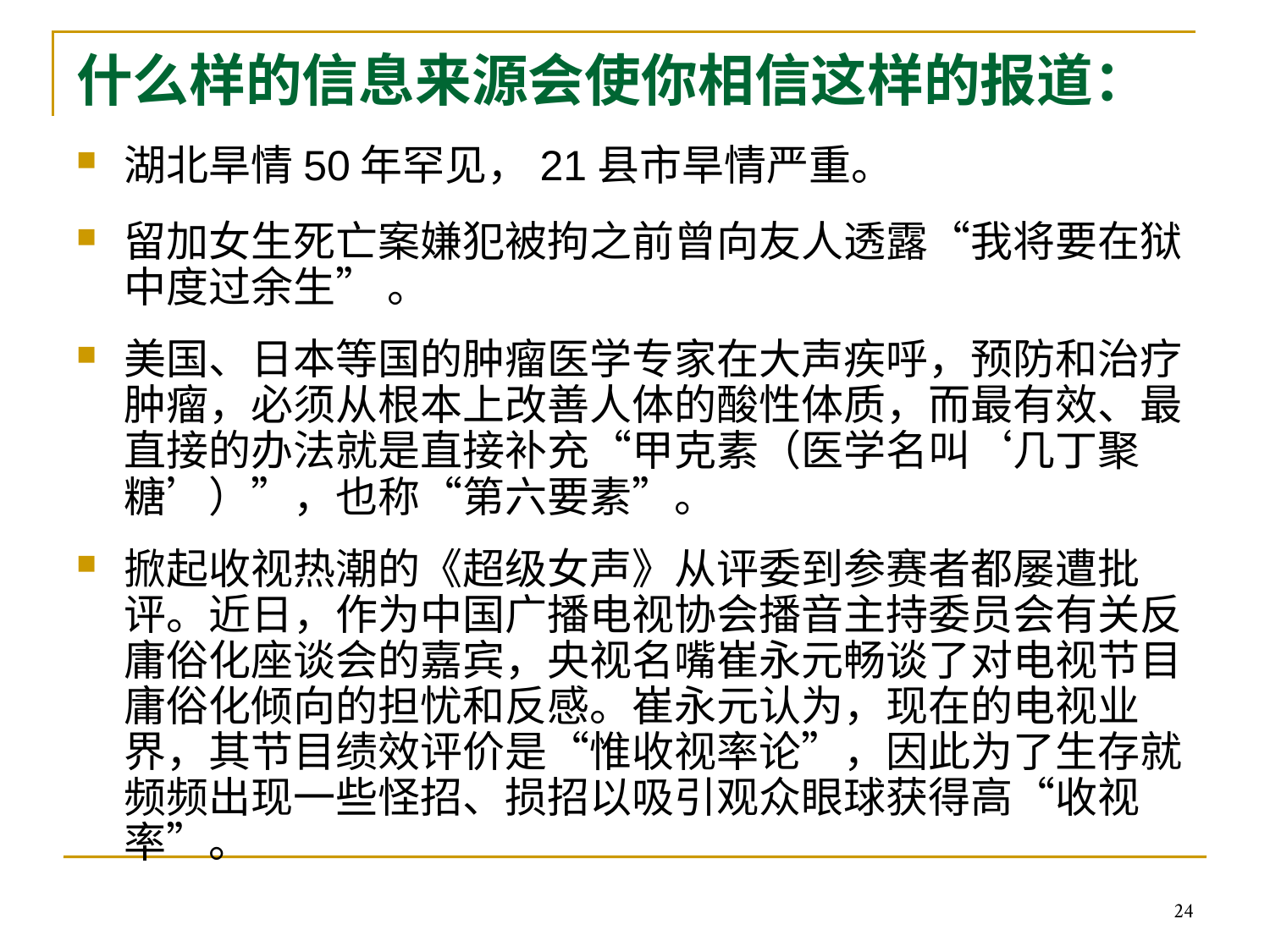

# 什么样的信息来源会使你相信这样的报道：
湖北旱情50年罕见，21县市旱情严重。

留加女生死亡案嫌犯被拘之前曾向友人透露“我将要在狱中度过余生” 。

美国、日本等国的肿瘤医学专家在大声疾呼，预防和治疗肿瘤，必须从根本上改善人体的酸性体质，而最有效、最直接的办法就是直接补充“甲克素（医学名叫‘几丁聚糖’）”，也称“第六要素”。

掀起收视热潮的《超级女声》从评委到参赛者都屡遭批评。近日，作为中国广播电视协会播音主持委员会有关反庸俗化座谈会的嘉宾，央视名嘴崔永元畅谈了对电视节目庸俗化倾向的担忧和反感。崔永元认为，现在的电视业界，其节目绩效评价是“惟收视率论”，因此为了生存就频频出现一些怪招、损招以吸引观众眼球获得高“收视率”。
24